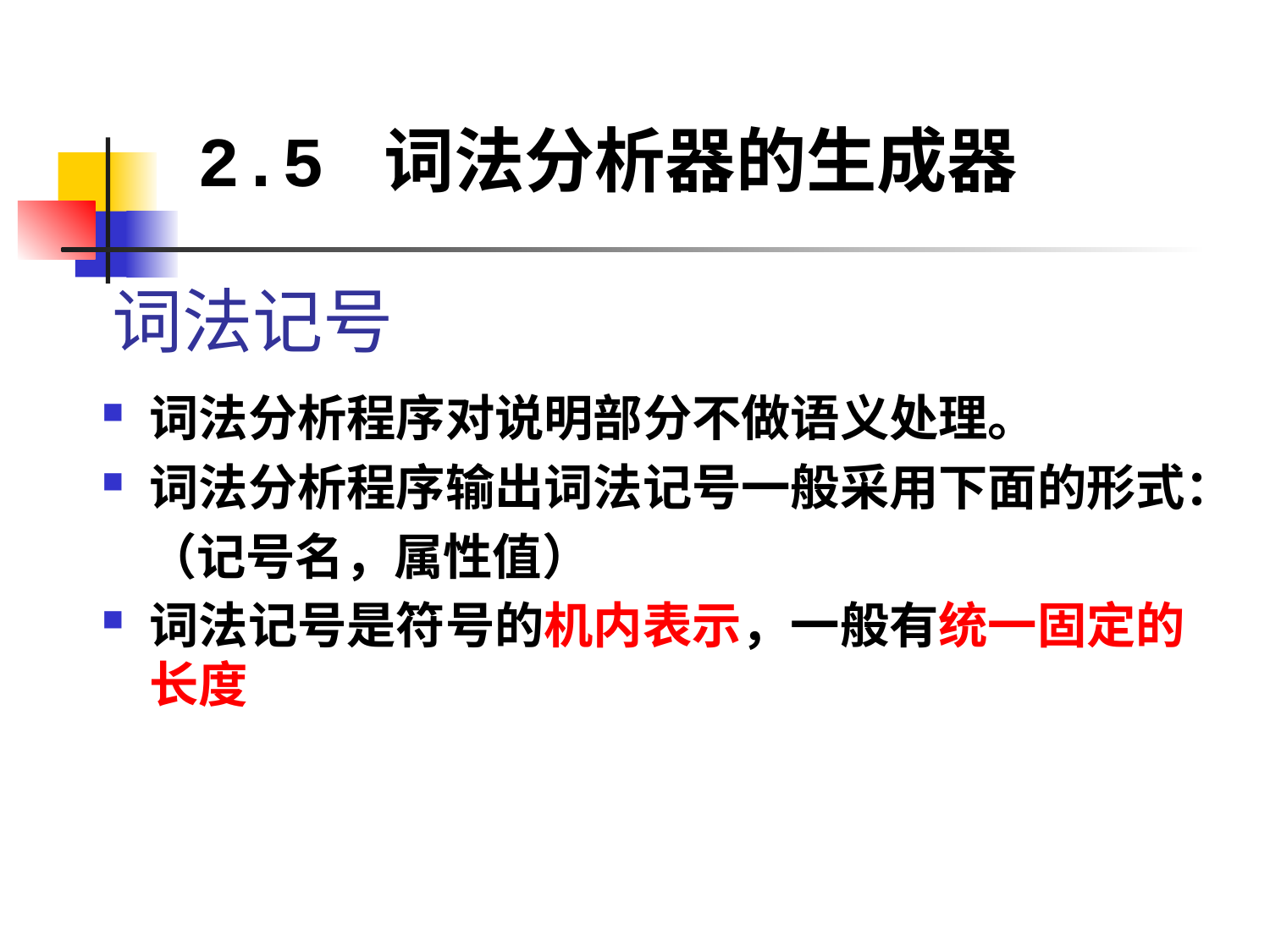

2.5 词法分析器的生成器
# 词法记号
词法分析程序对说明部分不做语义处理。
词法分析程序输出词法记号一般采用下面的形式：
   （记号名，属性值）
词法记号是符号的机内表示，一般有统一固定的长度